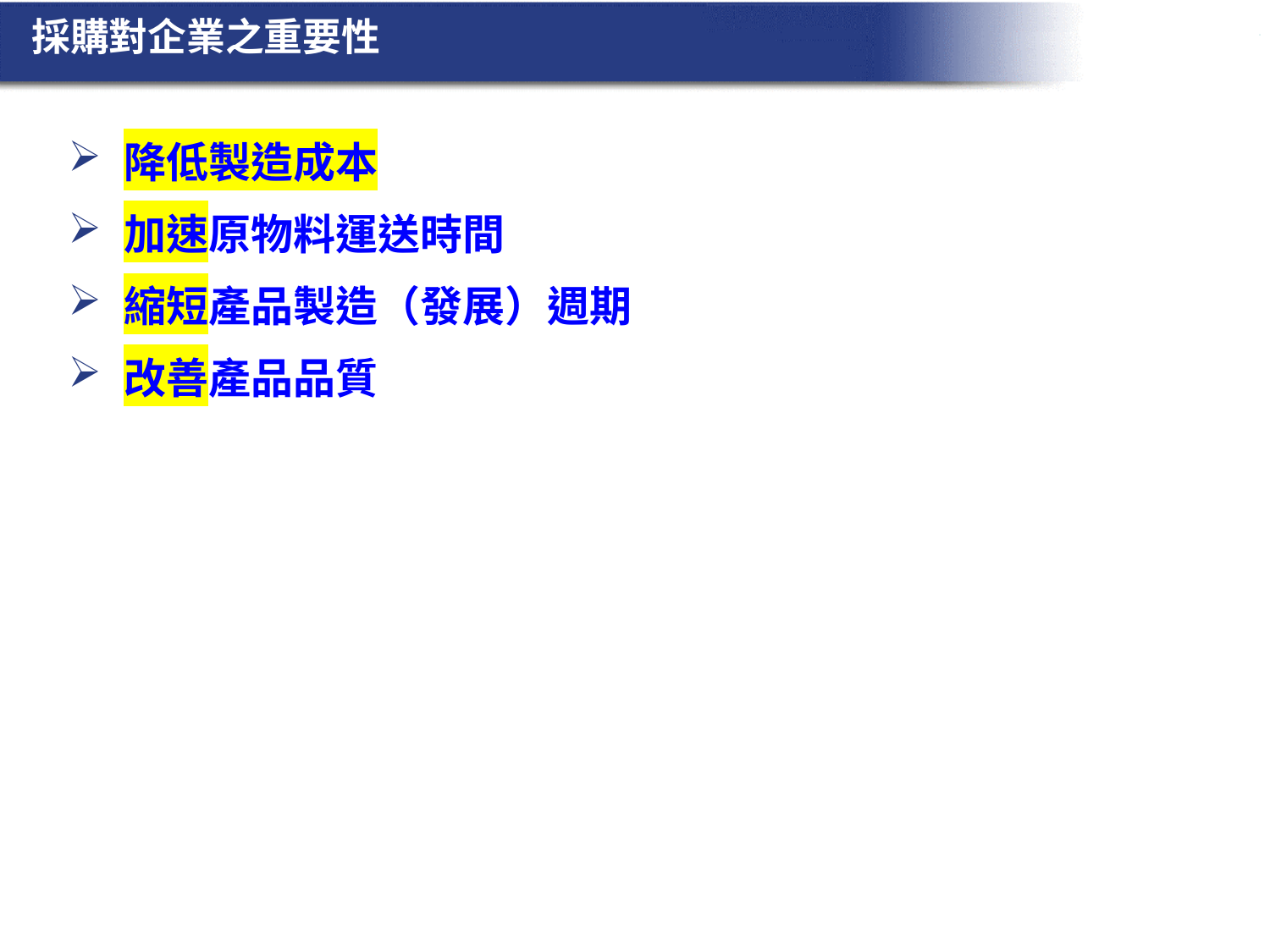

# 採購對企業之重要性
降低製造成本
加速原物料運送時間
縮短產品製造（發展）週期
改善產品品質